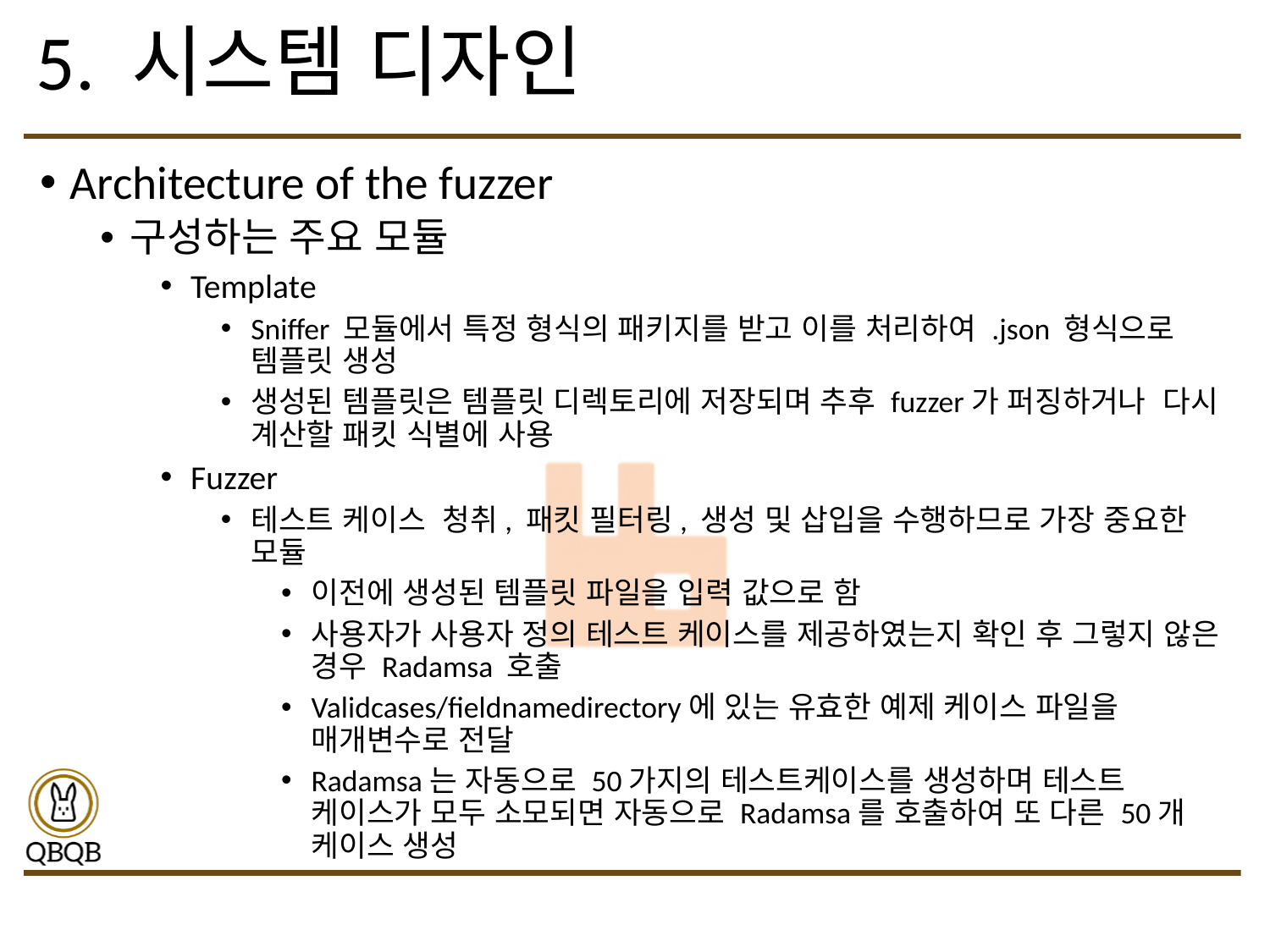

# 5. 시스템 디자인
Architecture of the fuzzer
구성하는 주요 모듈
Template
Sniffer 모듈에서 특정 형식의 패키지를 받고 이를 처리하여 .json 형식으로 템플릿 생성
생성된 템플릿은 템플릿 디렉토리에 저장되며 추후 fuzzer가 퍼징하거나  다시 계산할 패킷 식별에 사용
Fuzzer
테스트 케이스  청취, 패킷 필터링, 생성 및 삽입을 수행하므로 가장 중요한 모듈
이전에 생성된 템플릿 파일을 입력 값으로 함
사용자가 사용자 정의 테스트 케이스를 제공하였는지 확인 후 그렇지 않은 경우 Radamsa 호출
Validcases/fieldnamedirectory에 있는 유효한 예제 케이스 파일을 매개변수로 전달
Radamsa는 자동으로 50가지의 테스트케이스를 생성하며 테스트 케이스가 모두 소모되면 자동으로 Radamsa를 호출하여 또 다른 50개 케이스 생성